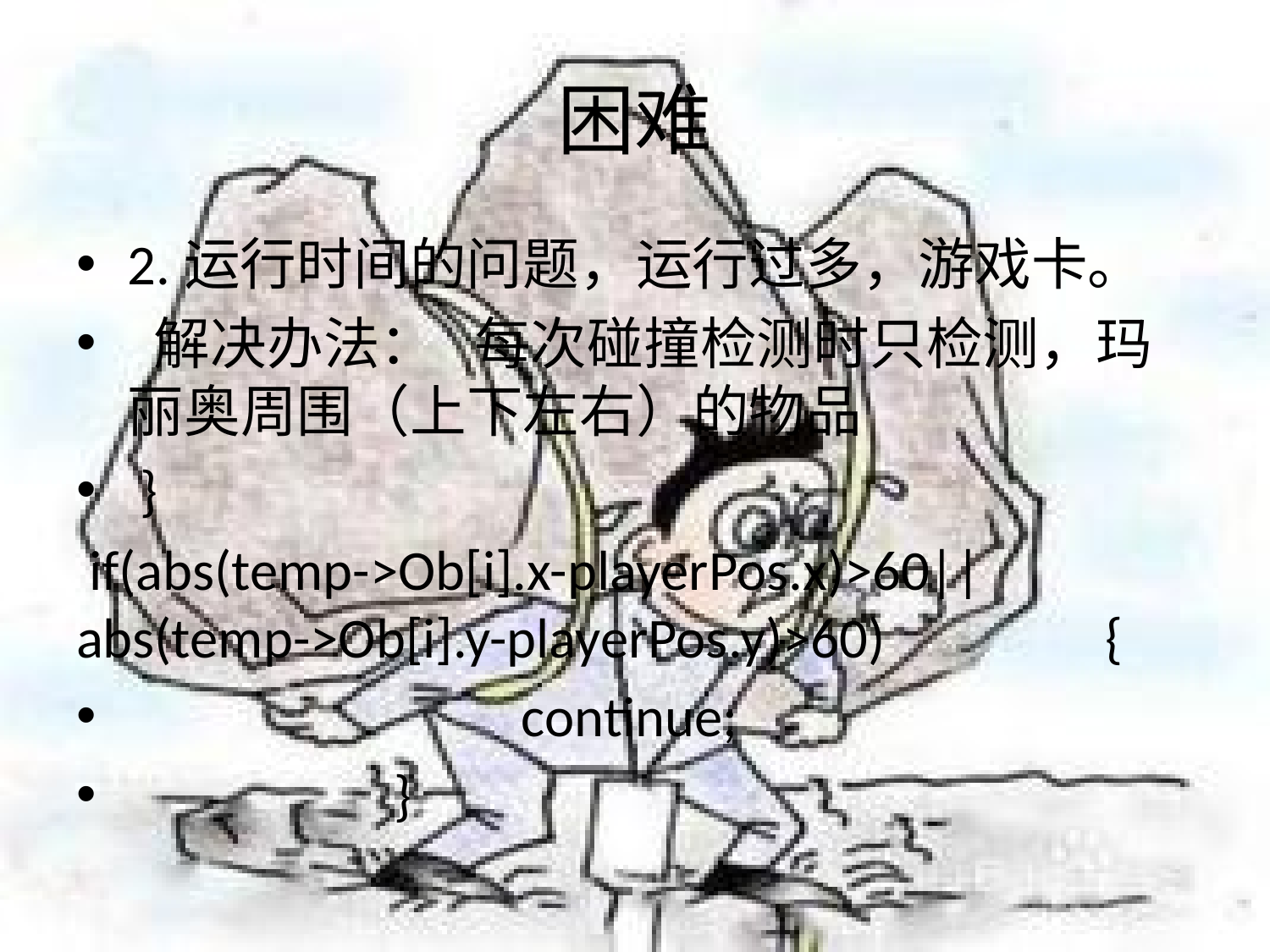

# 困难
2.运行时间的问题，运行过多，游戏卡。
 解决办法：   每次碰撞检测时只检测，玛丽奥周围（上下左右）的物品
 }
 if(abs(temp->Ob[i].x-playerPos.x)>60||abs(temp->Ob[i].y-playerPos.y)>60) 		 {
			 continue;
		 }